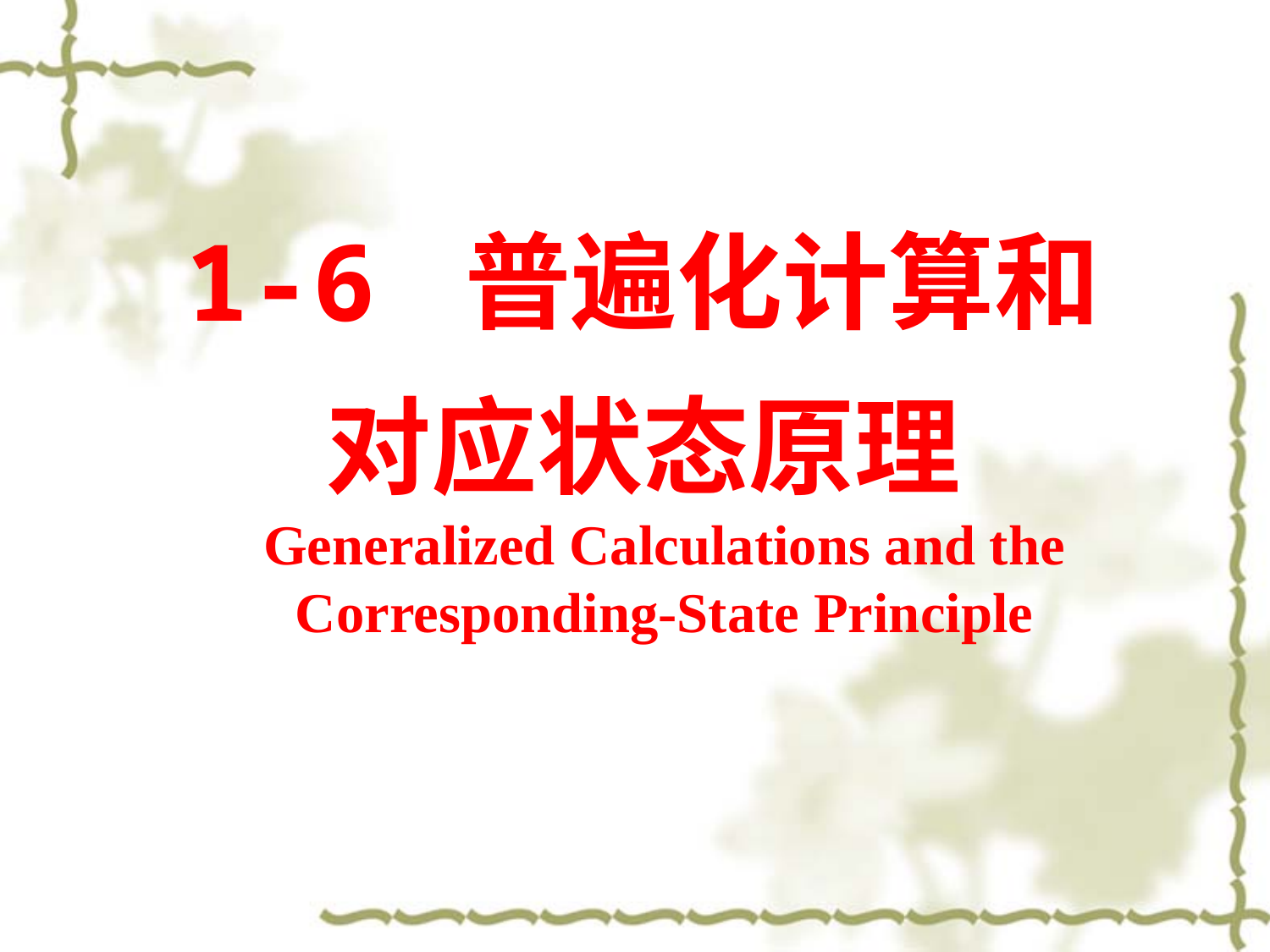

1-6 普遍化计算和对应状态原理
Generalized Calculations and the Corresponding-State Principle